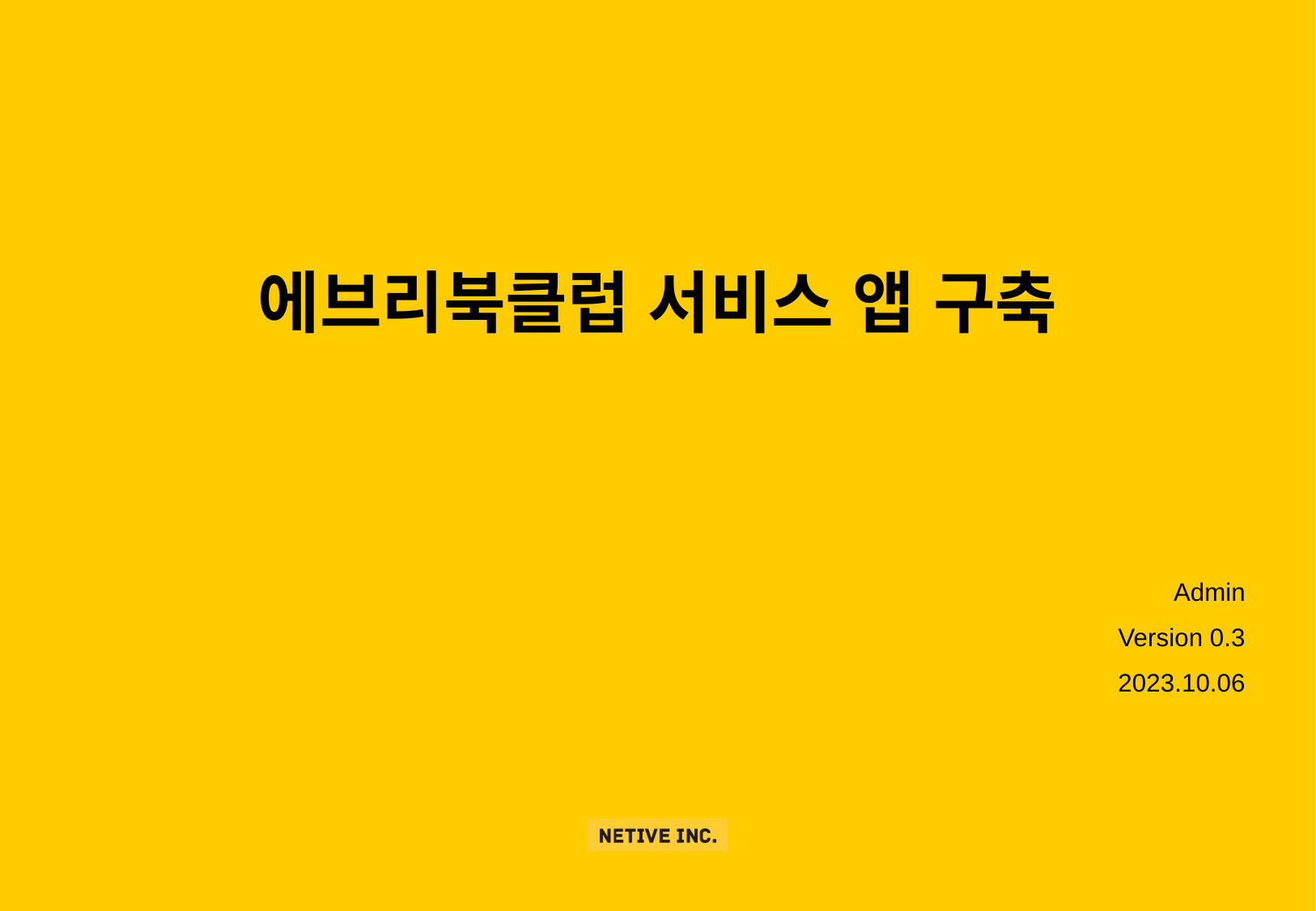

에브리북클럽 서비스 앱 구축
Admin
Version 0.3
2023.10.06